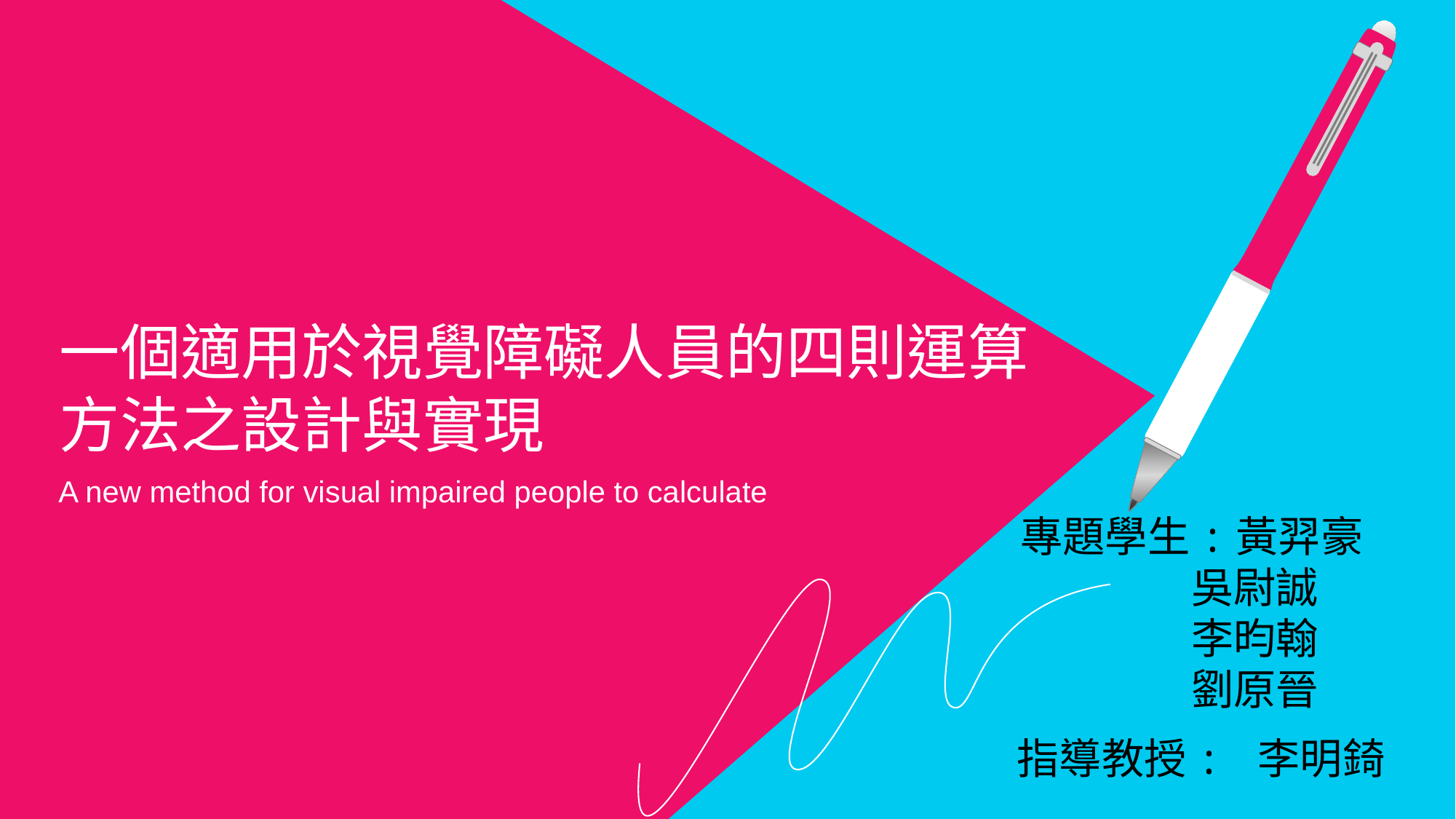

一個適用於視覺障礙人員的四則運算方法之設計與實現
A new method for visual impaired people to calculate
專題學生:黃羿豪
                 吳尉誠
                 李昀翰
                 劉原晉

指導教授: 李明錡